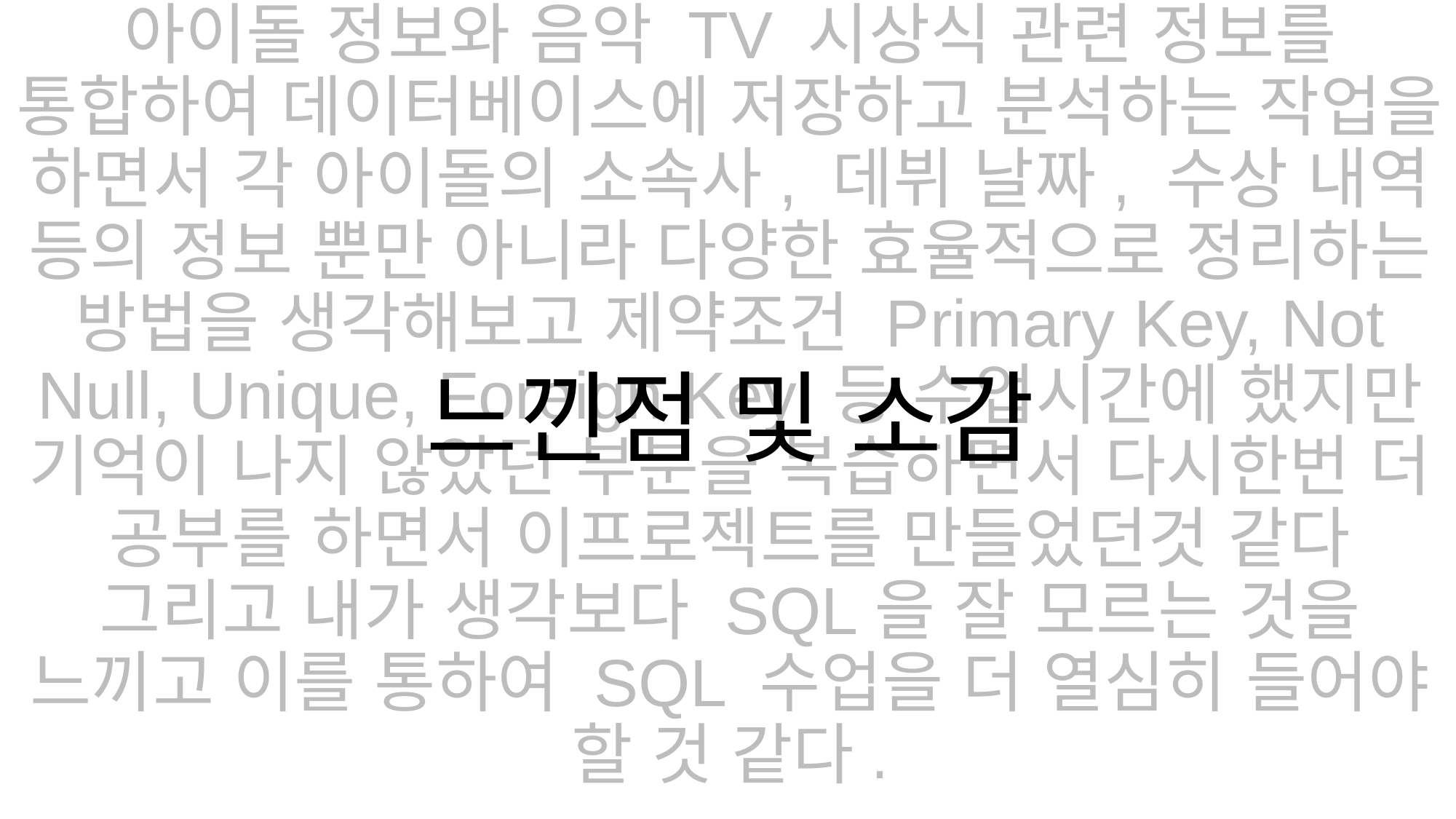

아이돌 정보와 음악 TV 시상식 관련 정보를 통합하여 데이터베이스에 저장하고 분석하는 작업을 하면서 각 아이돌의 소속사, 데뷔 날짜, 수상 내역 등의 정보 뿐만 아니라 다양한 효율적으로 정리하는 방법을 생각해보고 제약조건 Primary Key, Not Null, Unique, Foreign Key 등 수업시간에 했지만 기억이 나지 않았던 부분을 복습하면서 다시한번 더 공부를 하면서 이프로젝트를 만들었던것 같다 그리고 내가 생각보다 SQL을 잘 모르는 것을 느끼고 이를 통하여 SQL 수업을 더 열심히 들어야 할 것 같다.
# 느낀점 및 소감